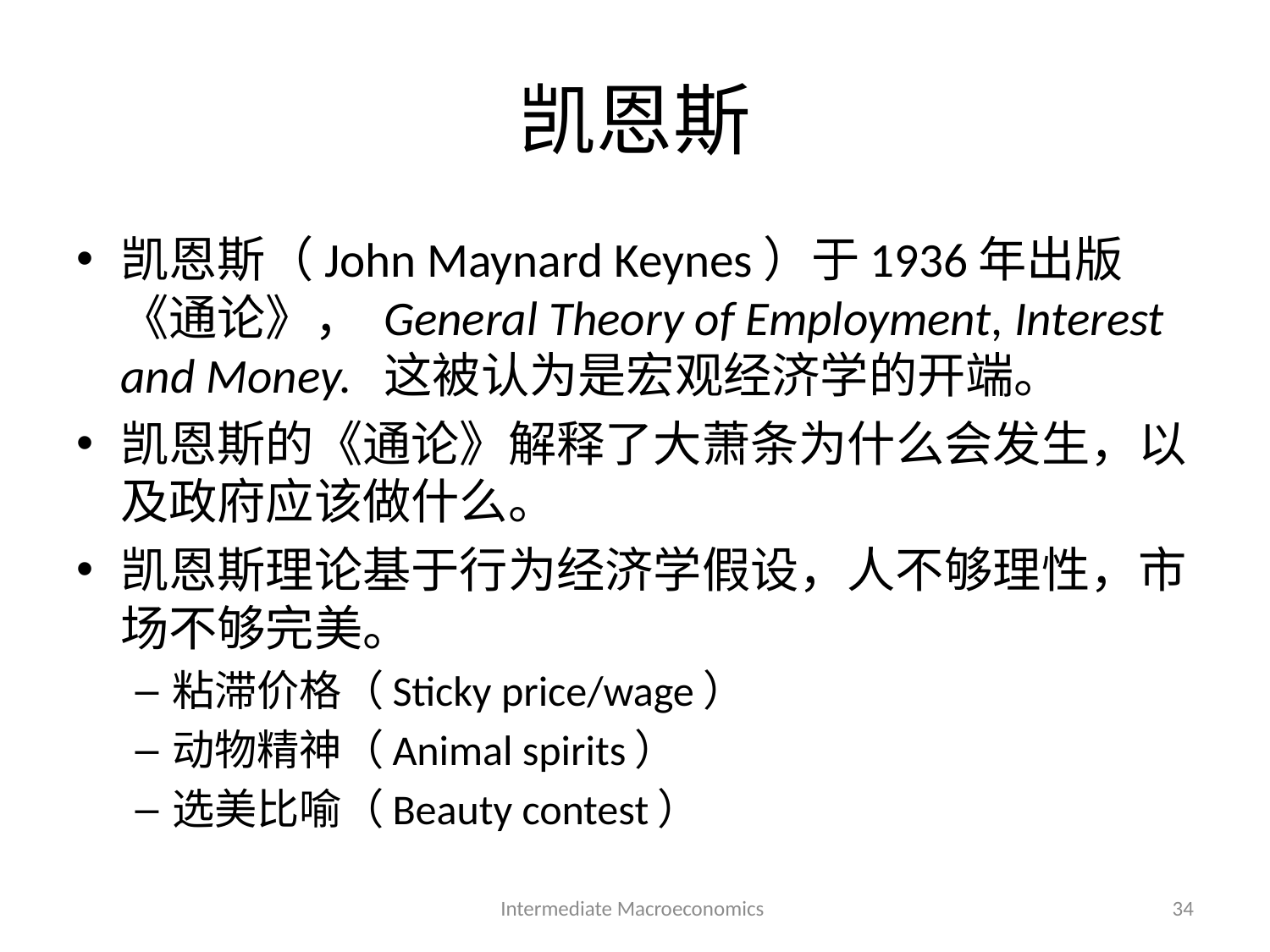

# 凯恩斯
凯恩斯（John Maynard Keynes）于1936年出版《通论》， General Theory of Employment, Interest and Money.  这被认为是宏观经济学的开端。
凯恩斯的《通论》解释了大萧条为什么会发生，以及政府应该做什么。
凯恩斯理论基于行为经济学假设，人不够理性，市场不够完美。
粘滞价格（Sticky price/wage）
动物精神（Animal spirits）
选美比喻（Beauty contest）

Intermediate Macroeconomics
34